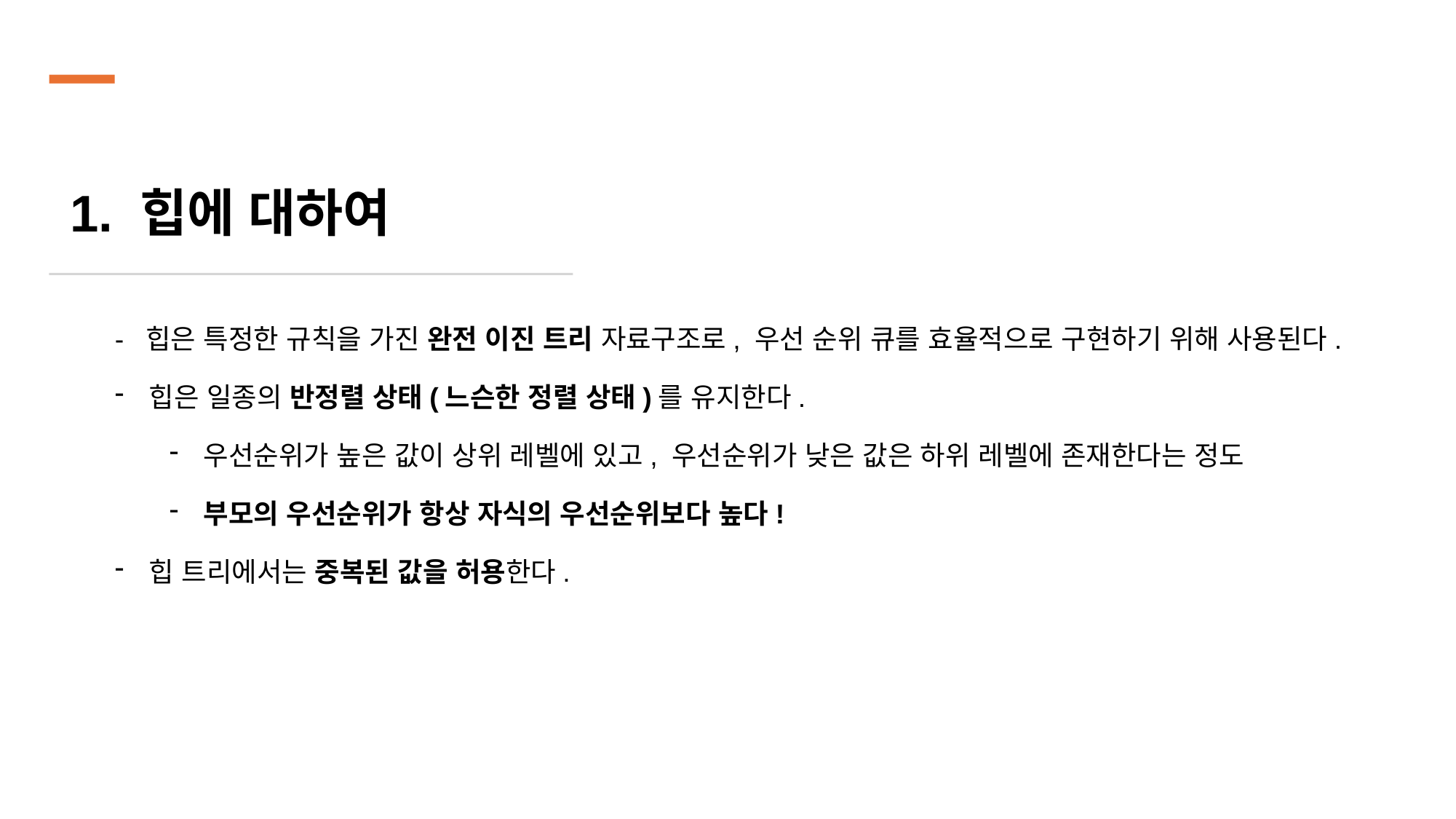

1. 힙에 대하여

-  힙은 특정한 규칙을 가진 완전 이진 트리 자료구조로, 우선 순위 큐를 효율적으로 구현하기 위해 사용된다.
힙은 일종의 반정렬 상태(느슨한 정렬 상태)를 유지한다.
우선순위가 높은 값이 상위 레벨에 있고, 우선순위가 낮은 값은 하위 레벨에 존재한다는 정도
부모의 우선순위가 항상 자식의 우선순위보다 높다!
힙 트리에서는 중복된 값을 허용한다.